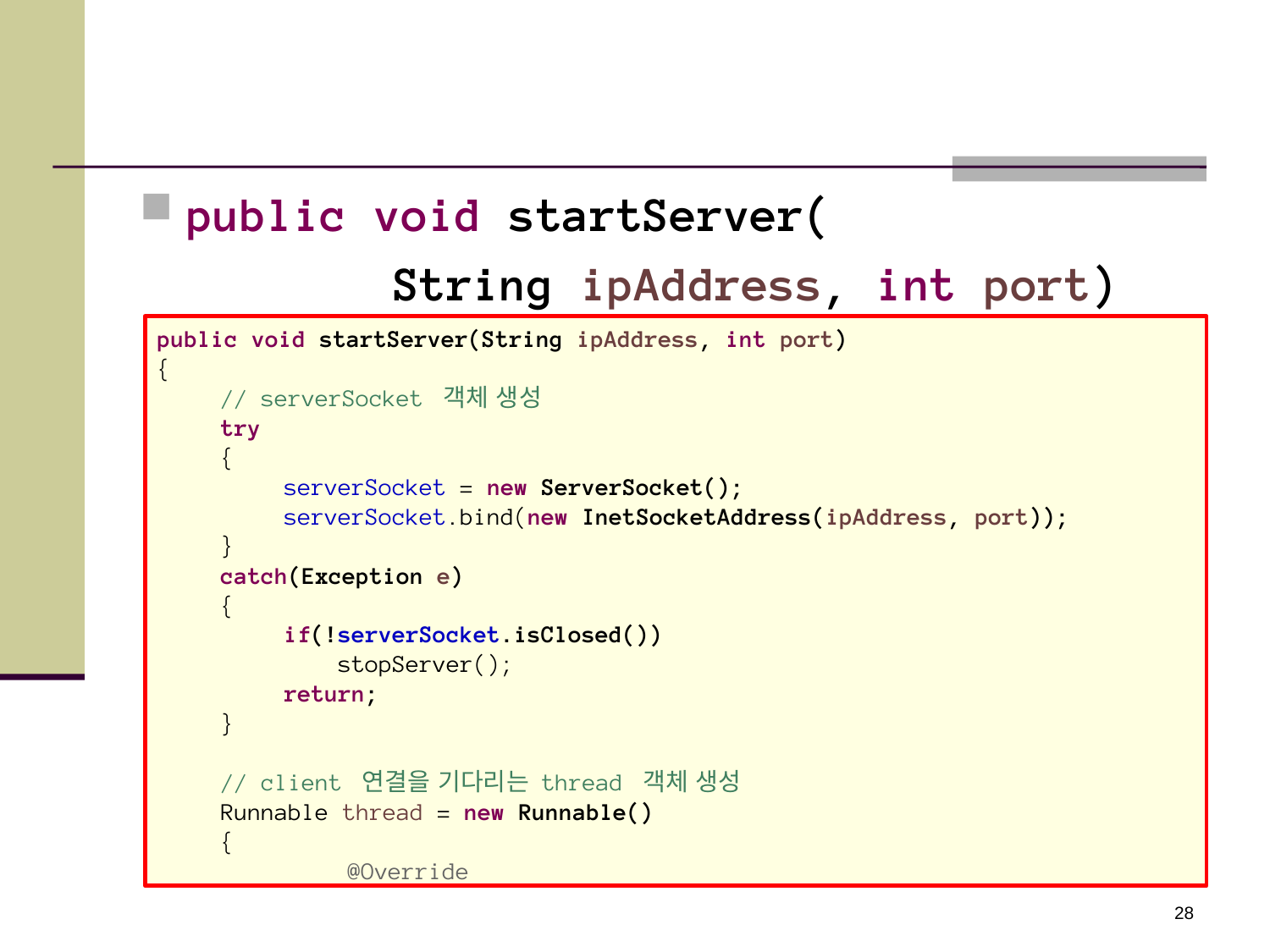

#
public void startServer(
		String ipAddress, int port)
public void startServer(String ipAddress, int port)
{
// serverSocket 객체 생성
try
{
serverSocket = new ServerSocket();
serverSocket.bind(new InetSocketAddress(ipAddress, port));
}
catch(Exception e)
{
if(!serverSocket.isClosed())
    stopServer();
return;
}

// client 연결을 기다리는 thread 객체 생성
Runnable thread = new Runnable()
{
	@Override
28